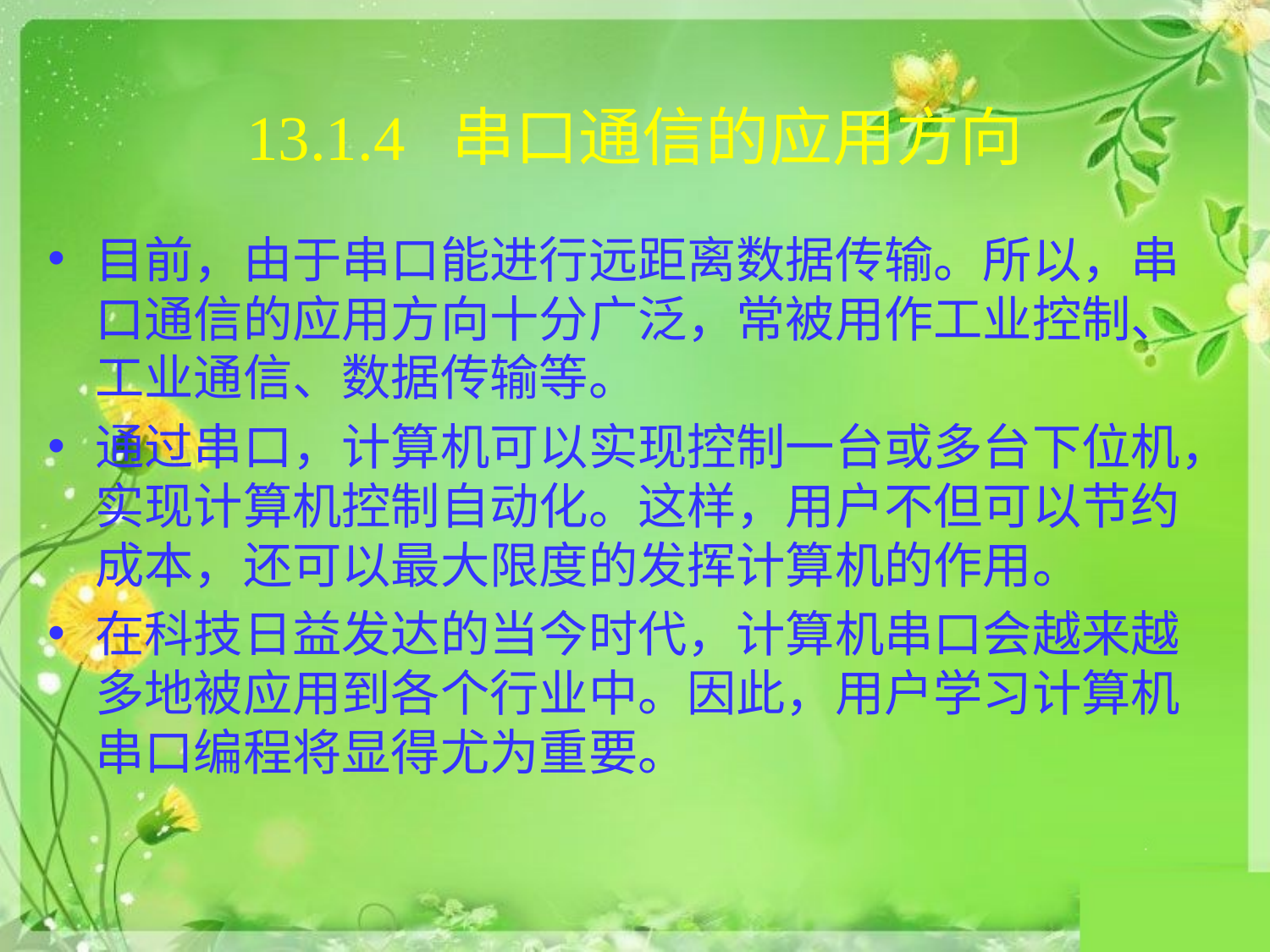

# 13.1.4  串口通信的应用方向
目前，由于串口能进行远距离数据传输。所以，串口通信的应用方向十分广泛，常被用作工业控制、工业通信、数据传输等。
通过串口，计算机可以实现控制一台或多台下位机，实现计算机控制自动化。这样，用户不但可以节约成本，还可以最大限度的发挥计算机的作用。
在科技日益发达的当今时代，计算机串口会越来越多地被应用到各个行业中。因此，用户学习计算机串口编程将显得尤为重要。